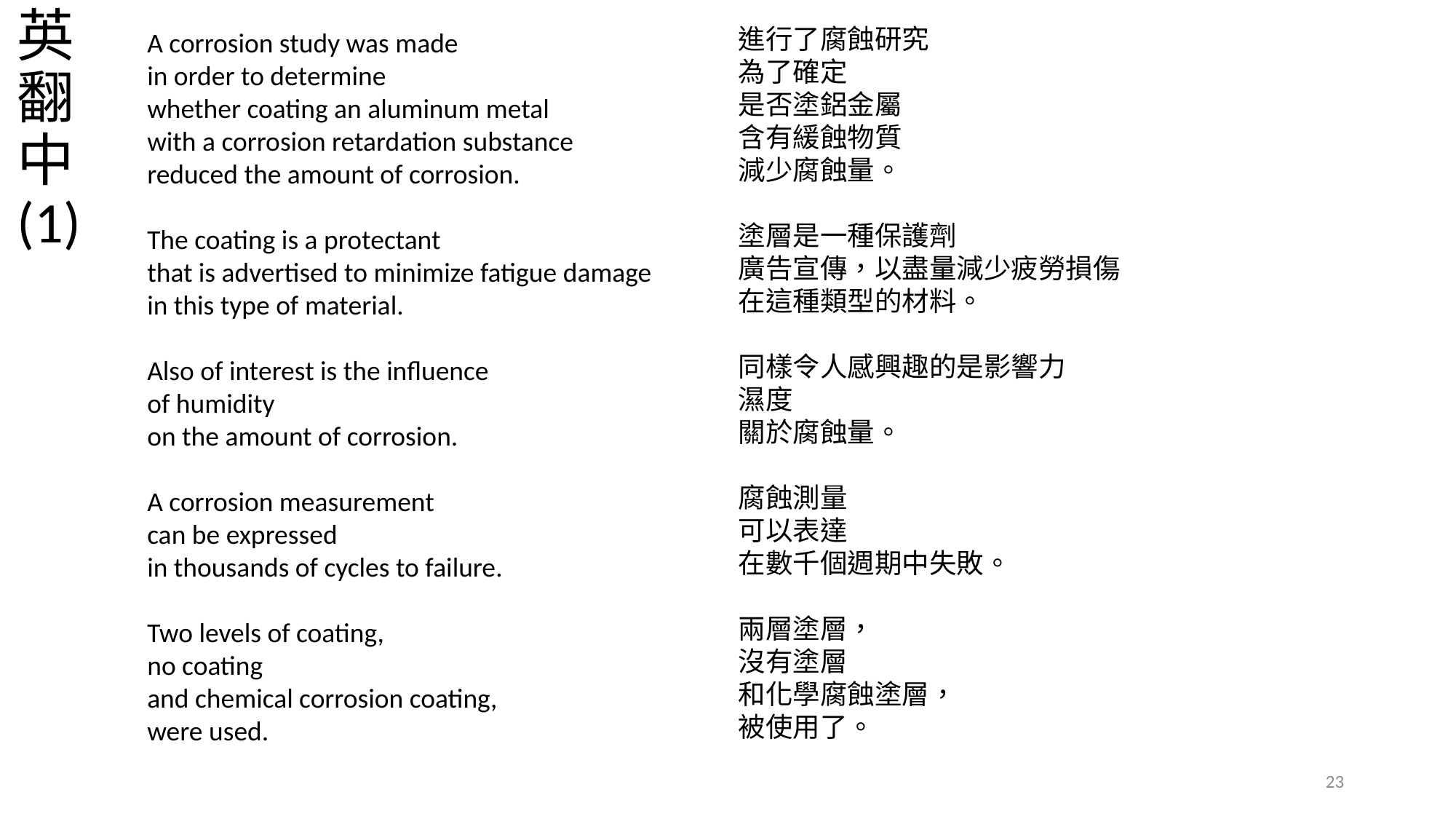

# 英翻中 (1)
進行了腐蝕研究
為了確定
是否塗鋁金屬
含有緩蝕物質
減少腐蝕量。

塗層是一種保護劑
廣告宣傳，以盡量減少疲勞損傷
在這種類型的材料。

同樣令人感興趣的是影響力
濕度
關於腐蝕量。

腐蝕測量
可以表達
在數千個週期中失敗。

兩層塗層，
沒有塗層
和化學腐蝕塗層，
被使用了。
A corrosion study was made
in order to determine
whether coating an aluminum metal
with a corrosion retardation substance
reduced the amount of corrosion.

The coating is a protectant
that is advertised to minimize fatigue damage
in this type of material.

Also of interest is the influence
of humidity
on the amount of corrosion.

A corrosion measurement
can be expressed
in thousands of cycles to failure.

Two levels of coating,
no coating
and chemical corrosion coating,
were used.
23